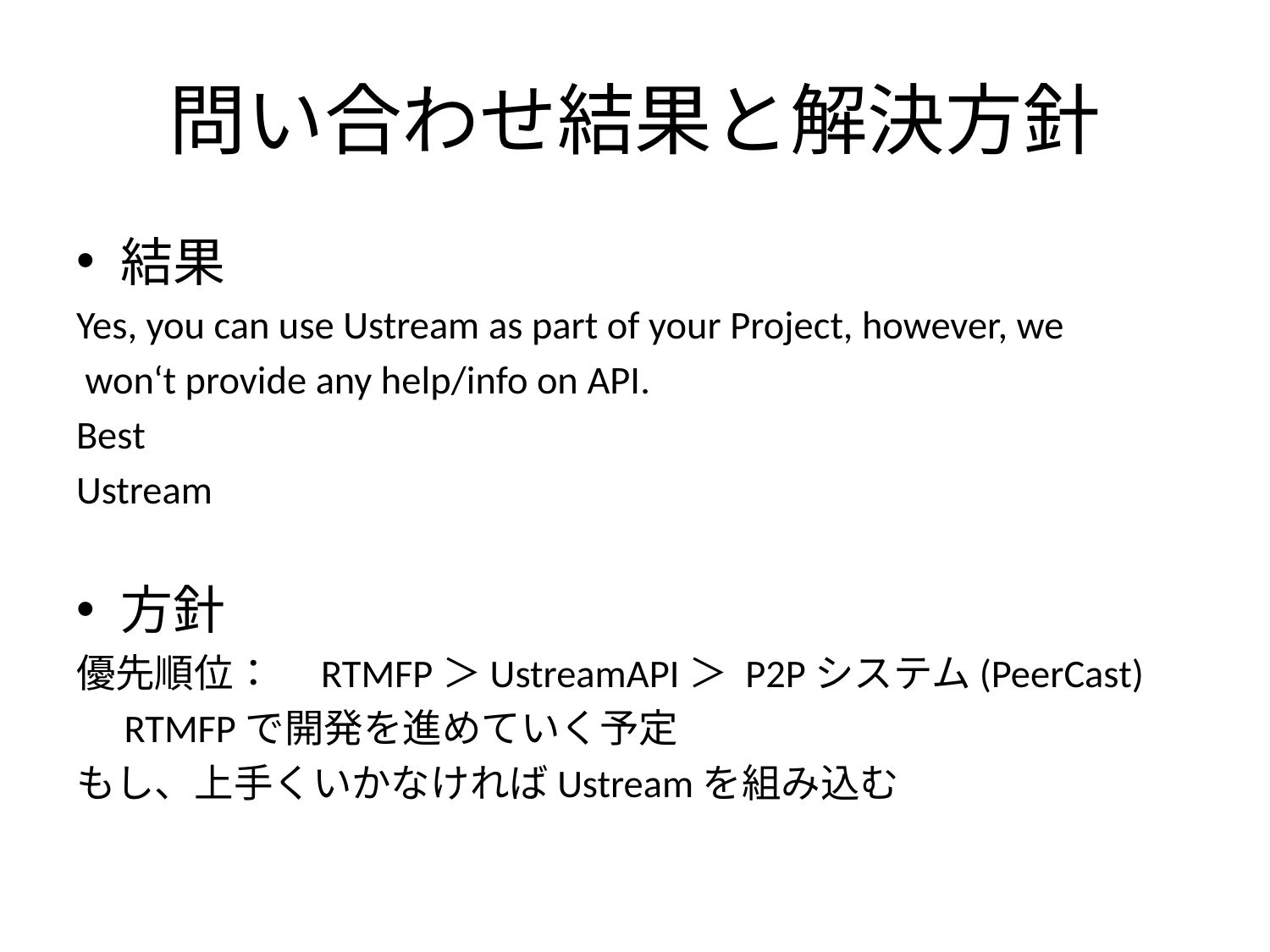

# 問い合わせ結果と解決方針
結果
Yes, you can use Ustream as part of your Project, however, we
 won‘t provide any help/info on API.
Best
Ustream

方針
優先順位：　RTMFP＞UstreamAPI＞ P2Pシステム(PeerCast)
　RTMFPで開発を進めていく予定
もし、上手くいかなければUstreamを組み込む